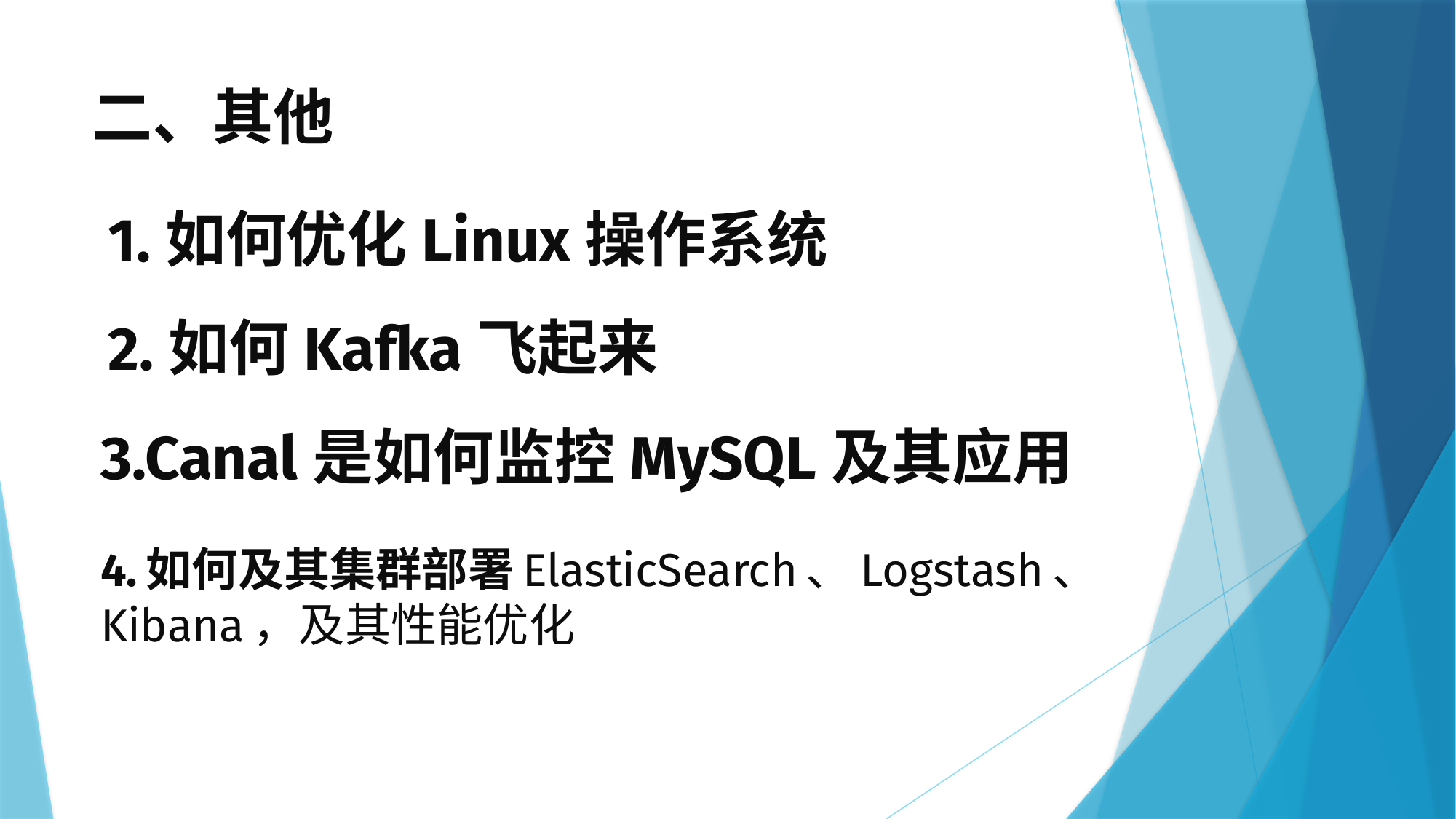

# 二、其他
1.如何优化Linux操作系统
2.如何Kafka飞起来
3.Canal是如何监控MySQL及其应用
4.如何及其集群部署ElasticSearch、Logstash、Kibana，及其性能优化